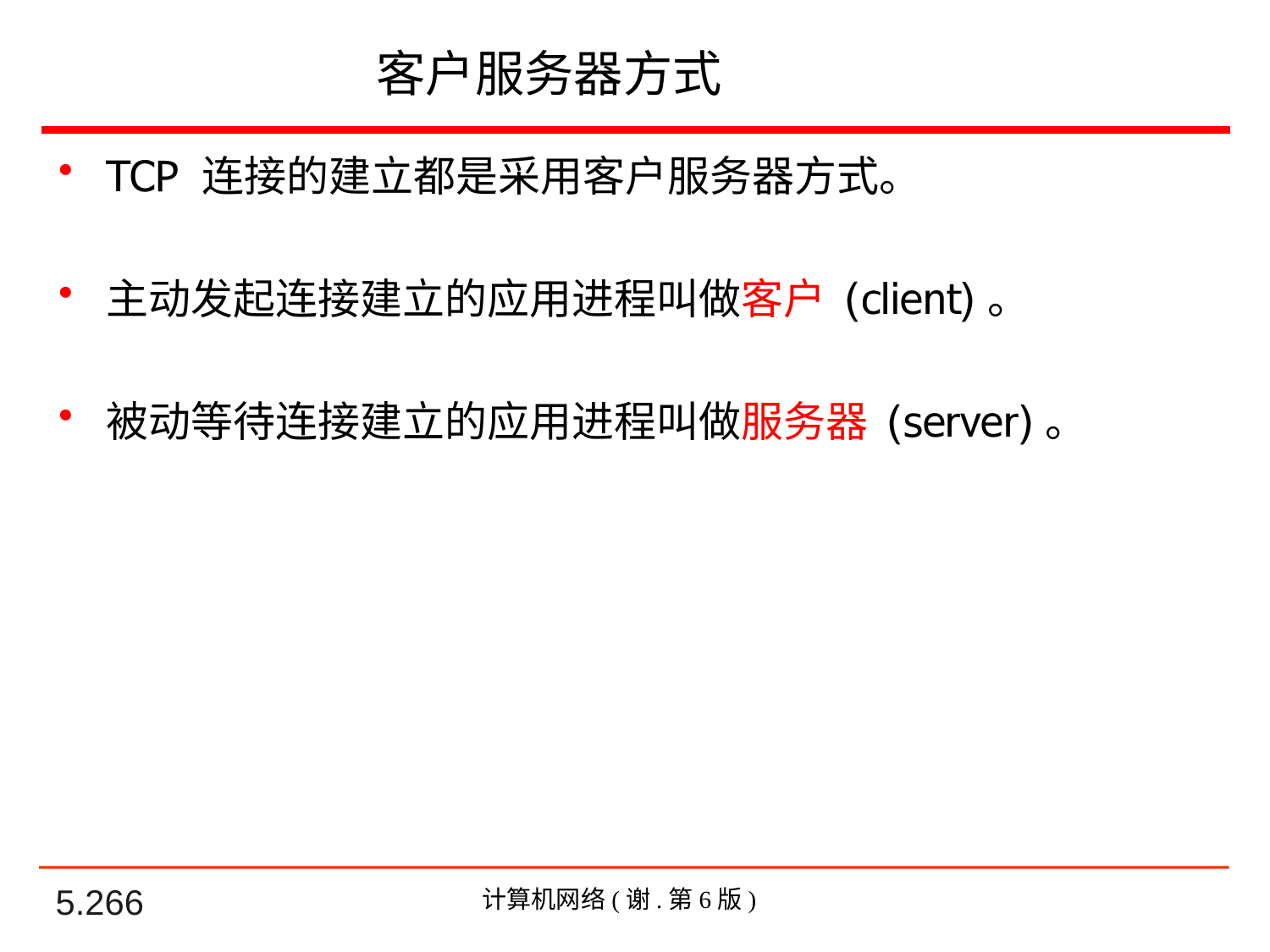

# 客户服务器方式
TCP 连接的建立都是采用客户服务器方式。

主动发起连接建立的应用进程叫做客户 (client)。

被动等待连接建立的应用进程叫做服务器 (server)。